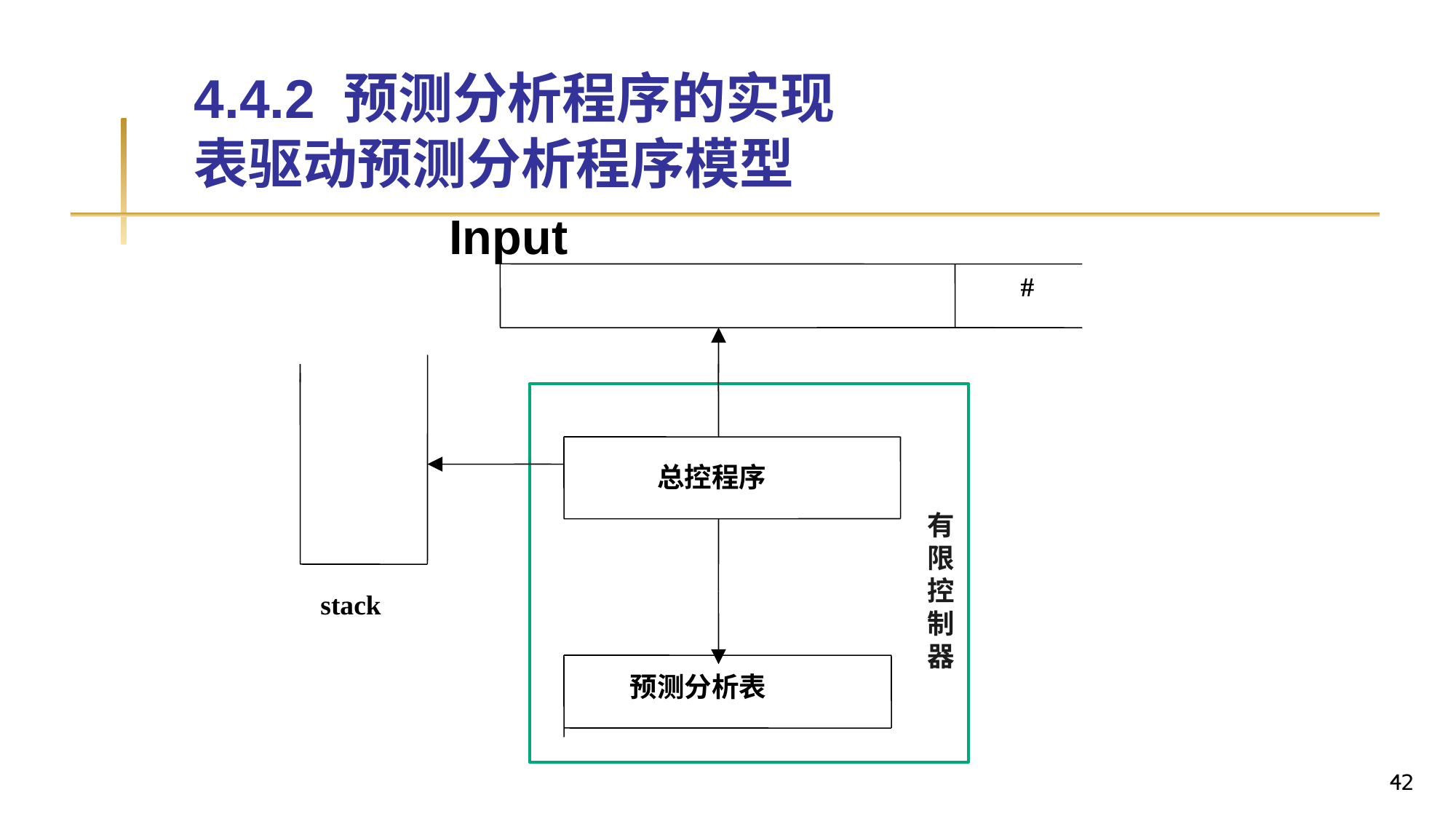

# 4.4.2 预测分析程序的实现 表驱动预测分析程序模型
               Input

#

有限控制器

总控程序

stack

预测分析表

42